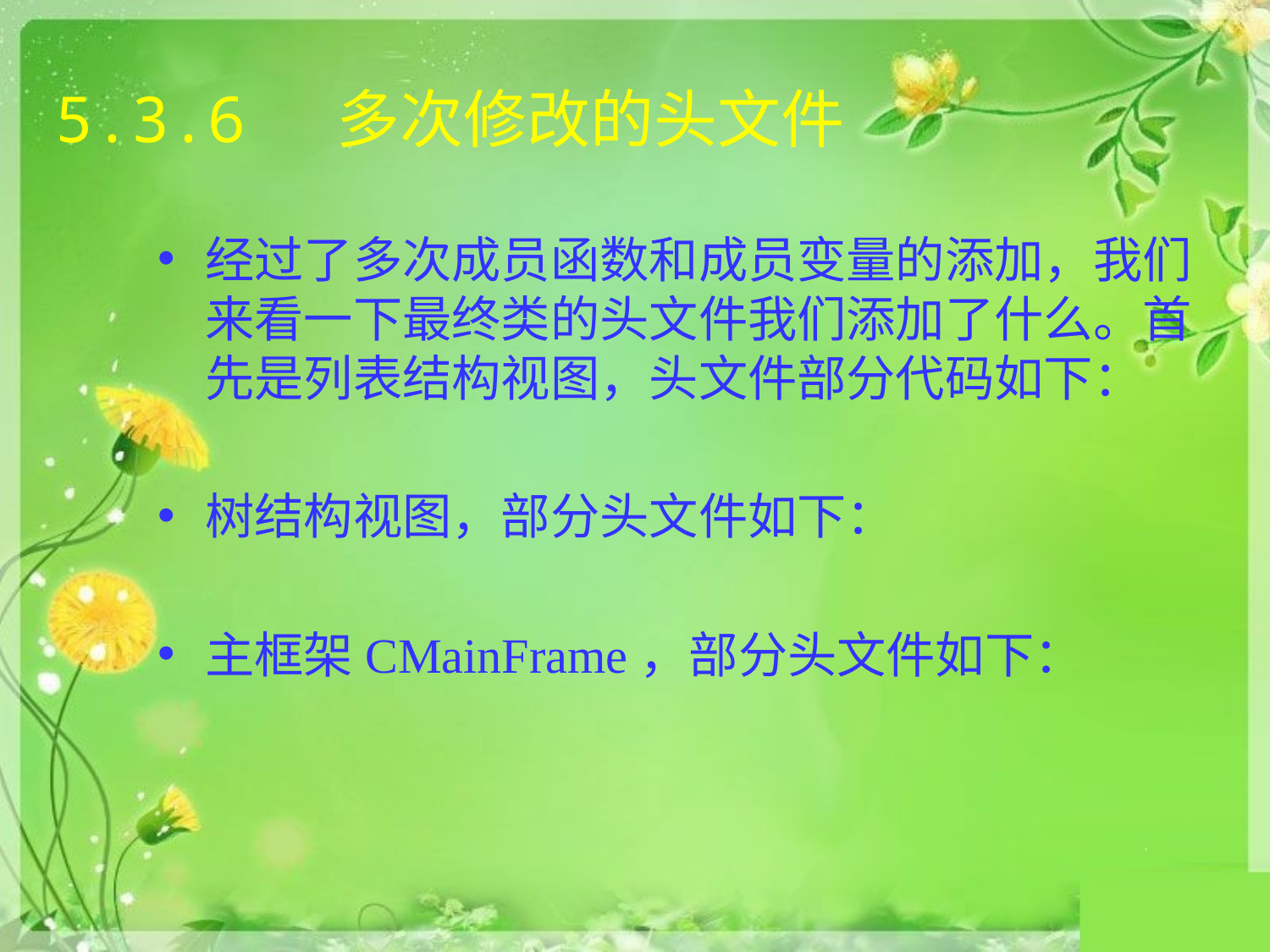

# 5.3.6  多次修改的头文件
经过了多次成员函数和成员变量的添加，我们来看一下最终类的头文件我们添加了什么。首先是列表结构视图，头文件部分代码如下：

树结构视图，部分头文件如下：

主框架CMainFrame，部分头文件如下：